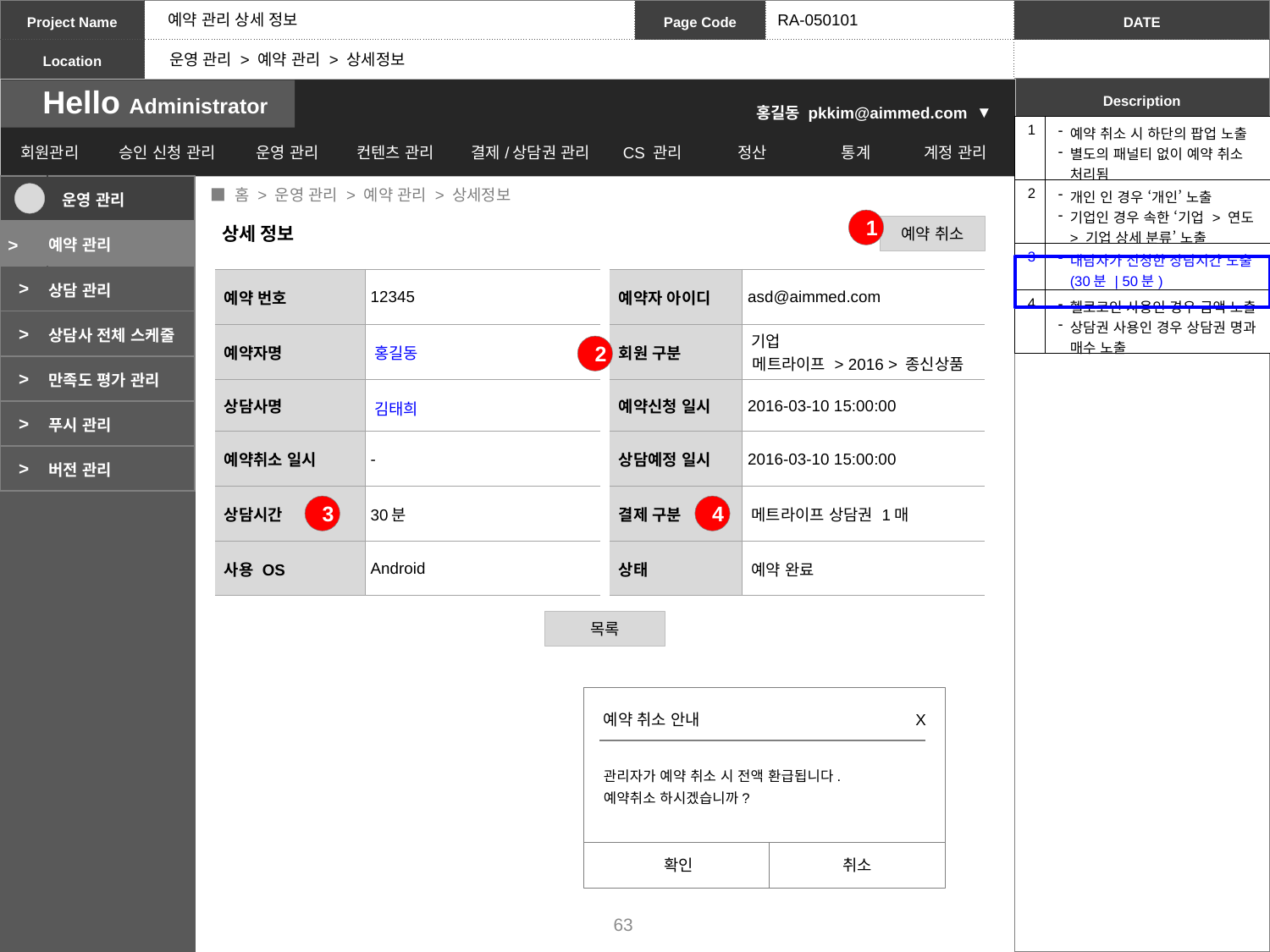

예약 관리 상세 정보
RA-050101
운영 관리 > 예약 관리 > 상세정보
| 1 | 예약 취소 시 하단의 팝업 노출 별도의 패널티 없이 예약 취소 처리됨 |
| --- | --- |
| 2 | 개인 인 경우 ‘개인’ 노출 기업인 경우 속한 ‘기업 > 연도 > 기업 상세 분류’ 노출 |
| 3 | 내담자가 신청한 상담시간 노출 (30분 | 50분) |
| 4 | 헬로코인 사용인 경우 금액 노출 상담권 사용인 경우 상담권 명과 매수 노출 |
   ■ 홈 > 운영 관리 > 예약 관리 > 상세정보

|  | 운영 관리 |
| --- | --- |
| > | 예약 관리 |
| > | 상담 관리 |
| > | 상담사 전체 스케줄 |
| > | 만족도 평가 관리 |
| > | 푸시 관리 |
| > | 버전 관리 |

1
상세 정보
예약 취소

| 예약 번호 | 12345 |  | 예약자 아이디 | asd@aimmed.com |
| --- | --- | --- | --- | --- |
| 예약자명 | 홍길동 |  | 회원 구분 | 기업 메트라이프 > 2016 > 종신상품 |
| 상담사명 | 김태희 |  | 예약신청 일시 | 2016-03-10 15:00:00 |
| 예약취소 일시 | - |  | 상담예정 일시 | 2016-03-10 15:00:00 |
| 상담시간 | 30분 |  | 결제 구분 | 메트라이프 상담권 1매 |
| 사용 OS | Android |  | 상태 | 예약 완료 |
2
3
4
목록

예약 취소 안내
X
관리자가 예약 취소 시 전액 환급됩니다.
예약취소 하시겠습니까?
취소
확인
63